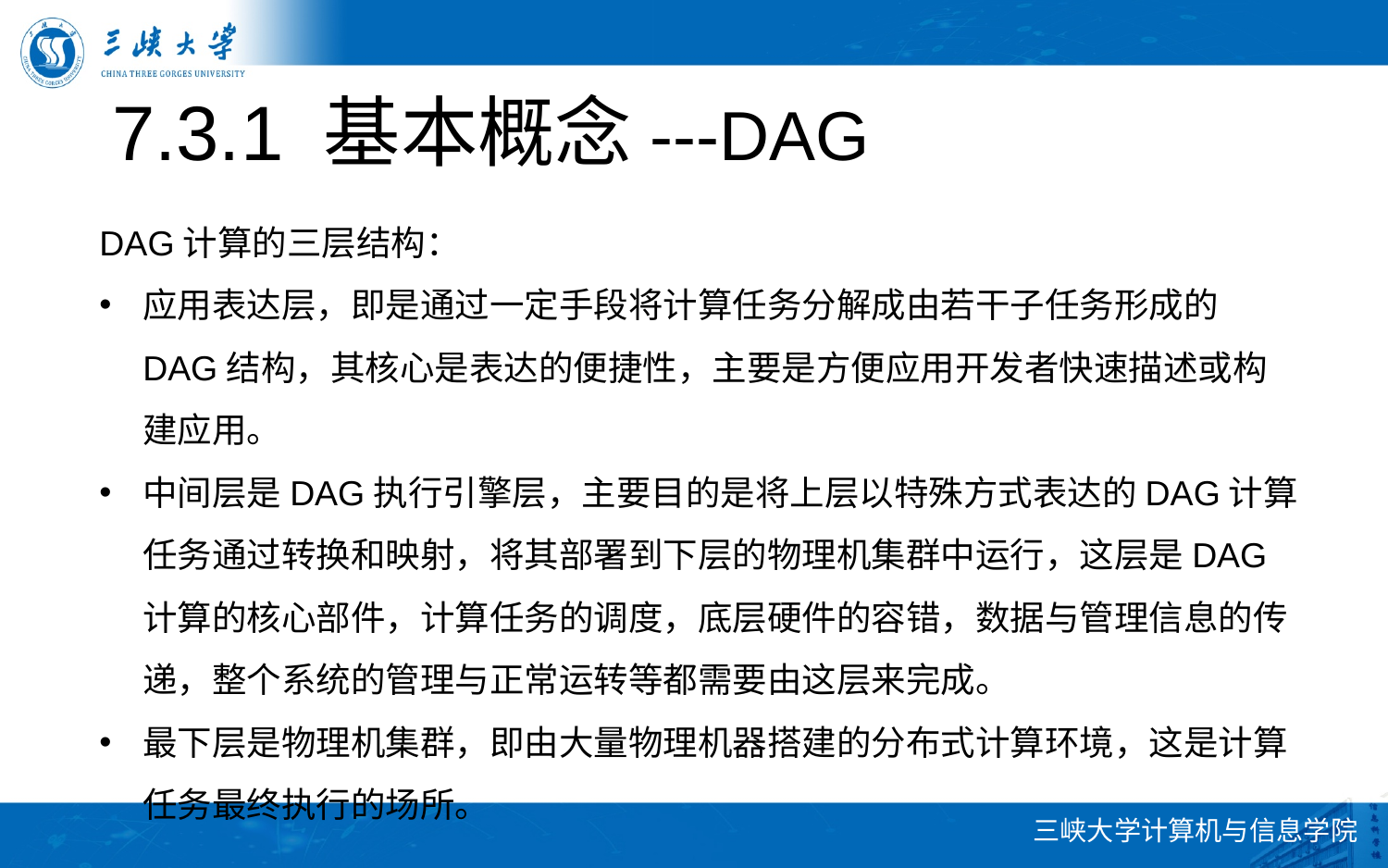

7.3.1 基本概念---DAG
DAG计算的三层结构：
应用表达层，即是通过一定手段将计算任务分解成由若干子任务形成的DAG结构，其核心是表达的便捷性，主要是方便应用开发者快速描述或构建应用。
中间层是DAG执行引擎层，主要目的是将上层以特殊方式表达的DAG计算任务通过转换和映射，将其部署到下层的物理机集群中运行，这层是DAG计算的核心部件，计算任务的调度，底层硬件的容错，数据与管理信息的传递，整个系统的管理与正常运转等都需要由这层来完成。
最下层是物理机集群，即由大量物理机器搭建的分布式计算环境，这是计算任务最终执行的场所。